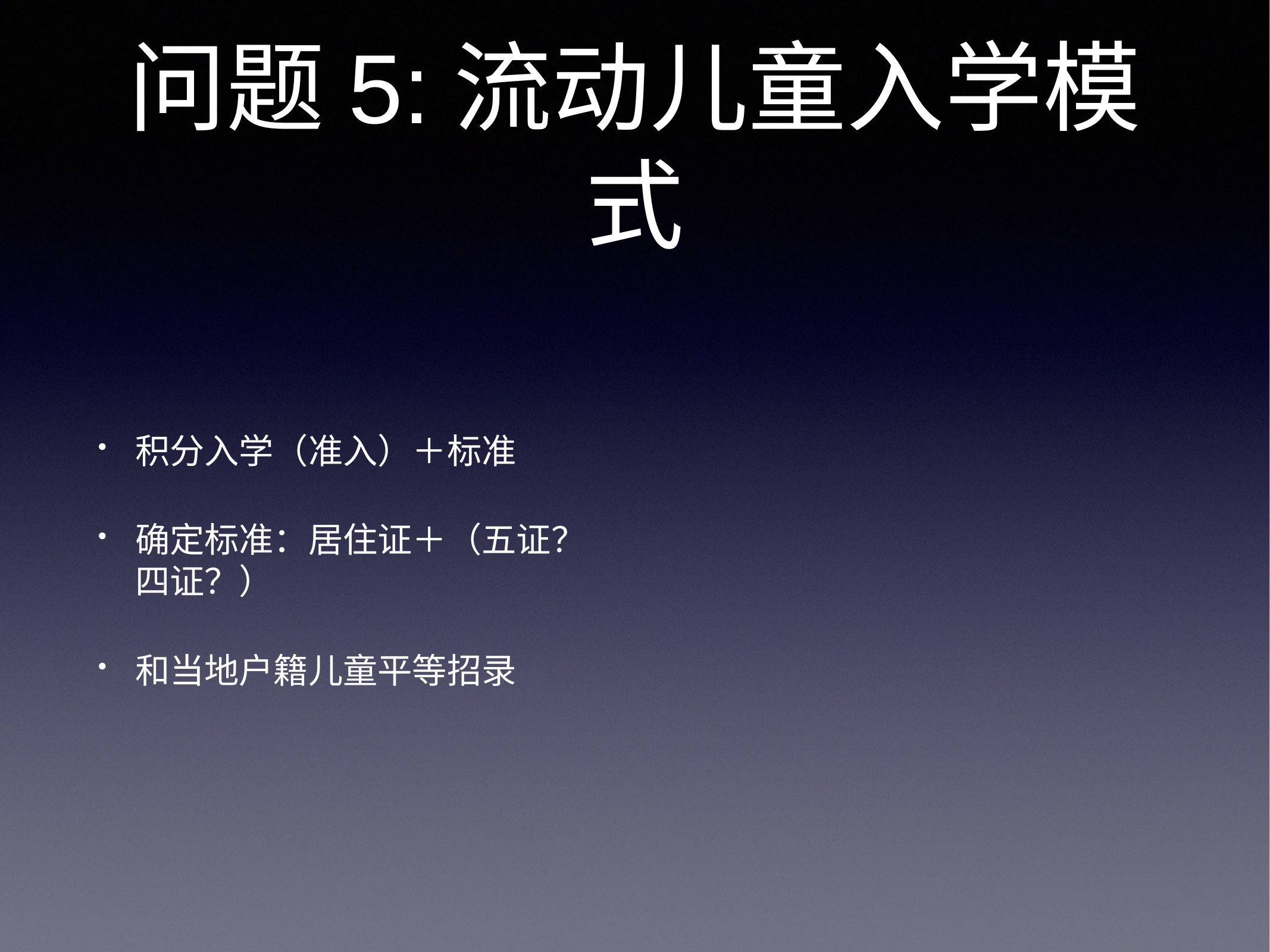

# 问题5:流动儿童入学模式
积分入学（准入）＋标准
确定标准：居住证＋（五证？四证？）
和当地户籍儿童平等招录